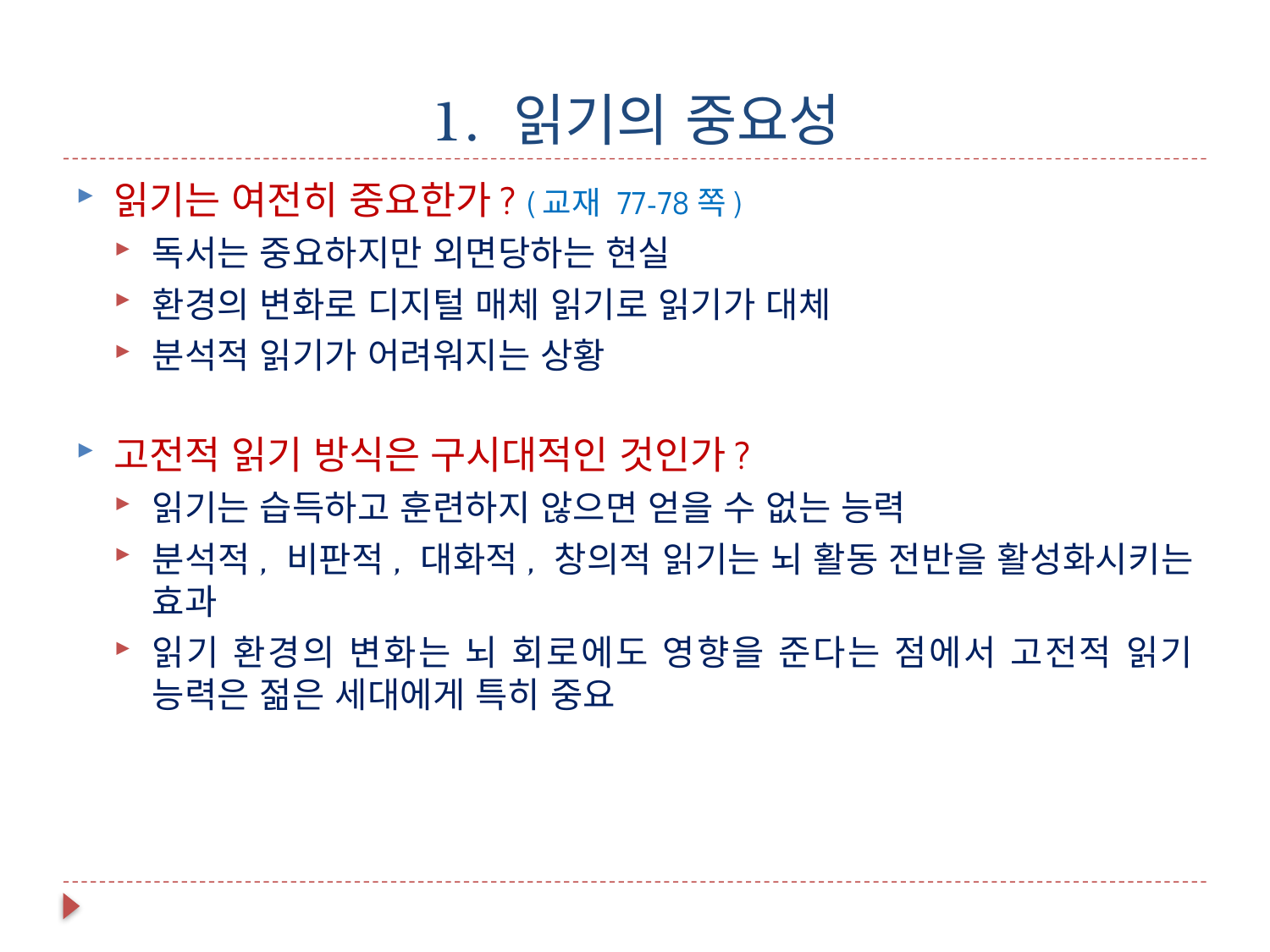

# 1. 읽기의 중요성
읽기는 여전히 중요한가? (교재 77-78쪽)
독서는 중요하지만 외면당하는 현실
환경의 변화로 디지털 매체 읽기로 읽기가 대체
분석적 읽기가 어려워지는 상황

고전적 읽기 방식은 구시대적인 것인가?
읽기는 습득하고 훈련하지 않으면 얻을 수 없는 능력
분석적, 비판적, 대화적, 창의적 읽기는 뇌 활동 전반을 활성화시키는 효과
읽기 환경의 변화는 뇌 회로에도 영향을 준다는 점에서 고전적 읽기 능력은 젊은 세대에게 특히 중요